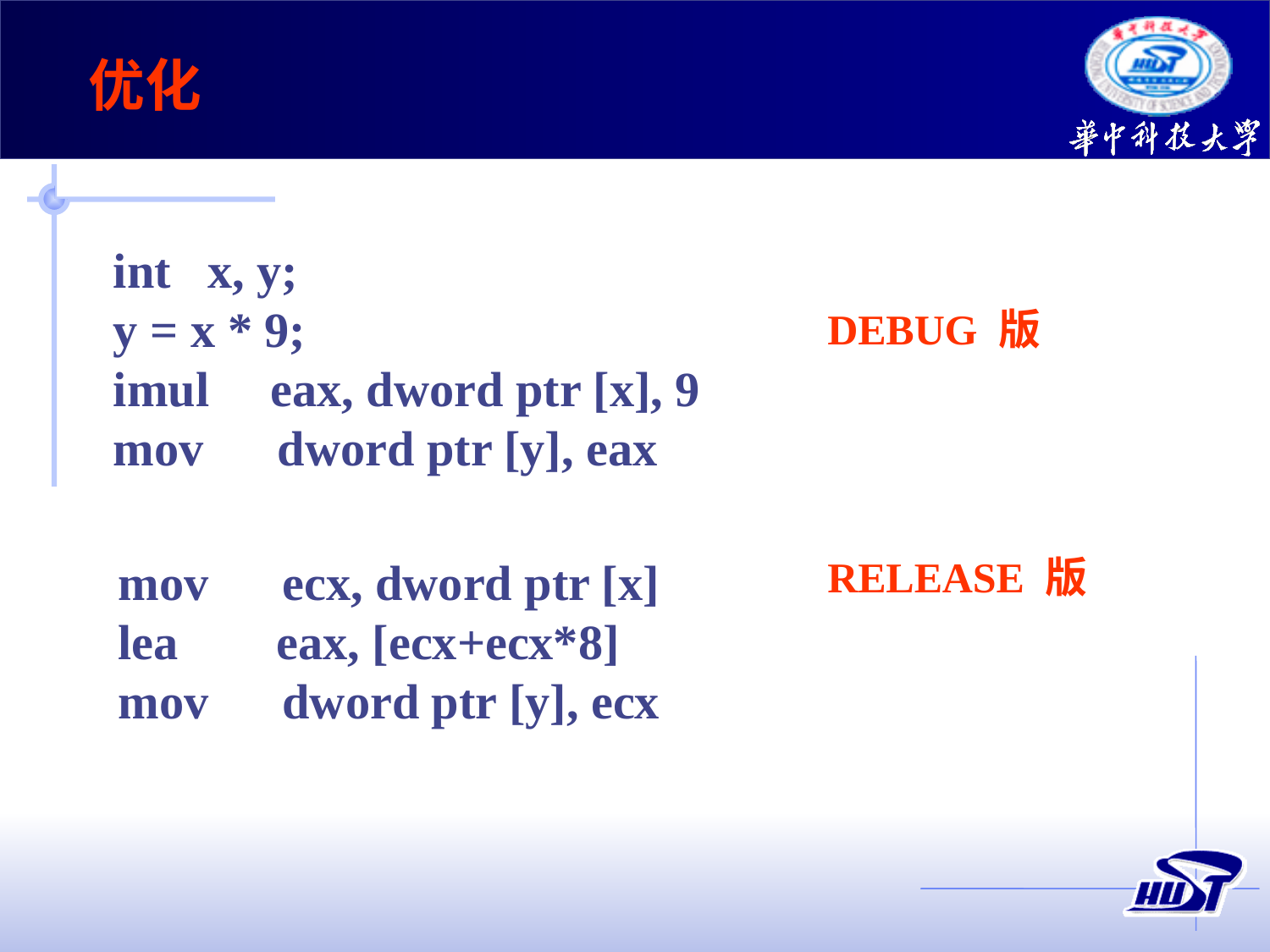

优化
 int   x, y;
 y = x * 9;
 imul     eax, dword ptr [x], 9
 mov      dword ptr [y], eax

DEBUG 版
mov      ecx, dword ptr [x]
lea        eax, [ecx+ecx*8]
mov      dword ptr [y], ecx
RELEASE 版